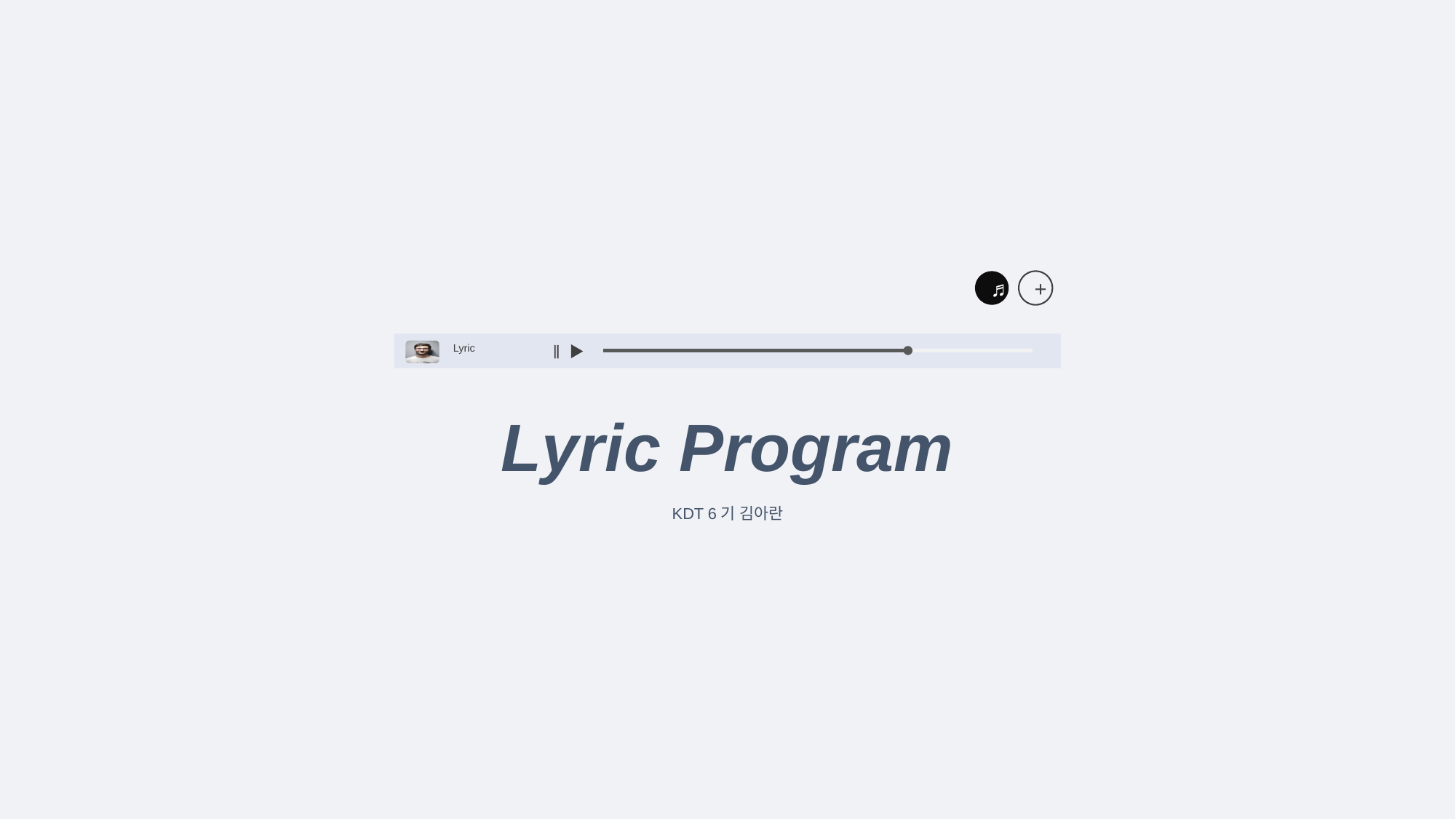

+
♬

Lyric

Lyric Program
KDT 6기 김아란